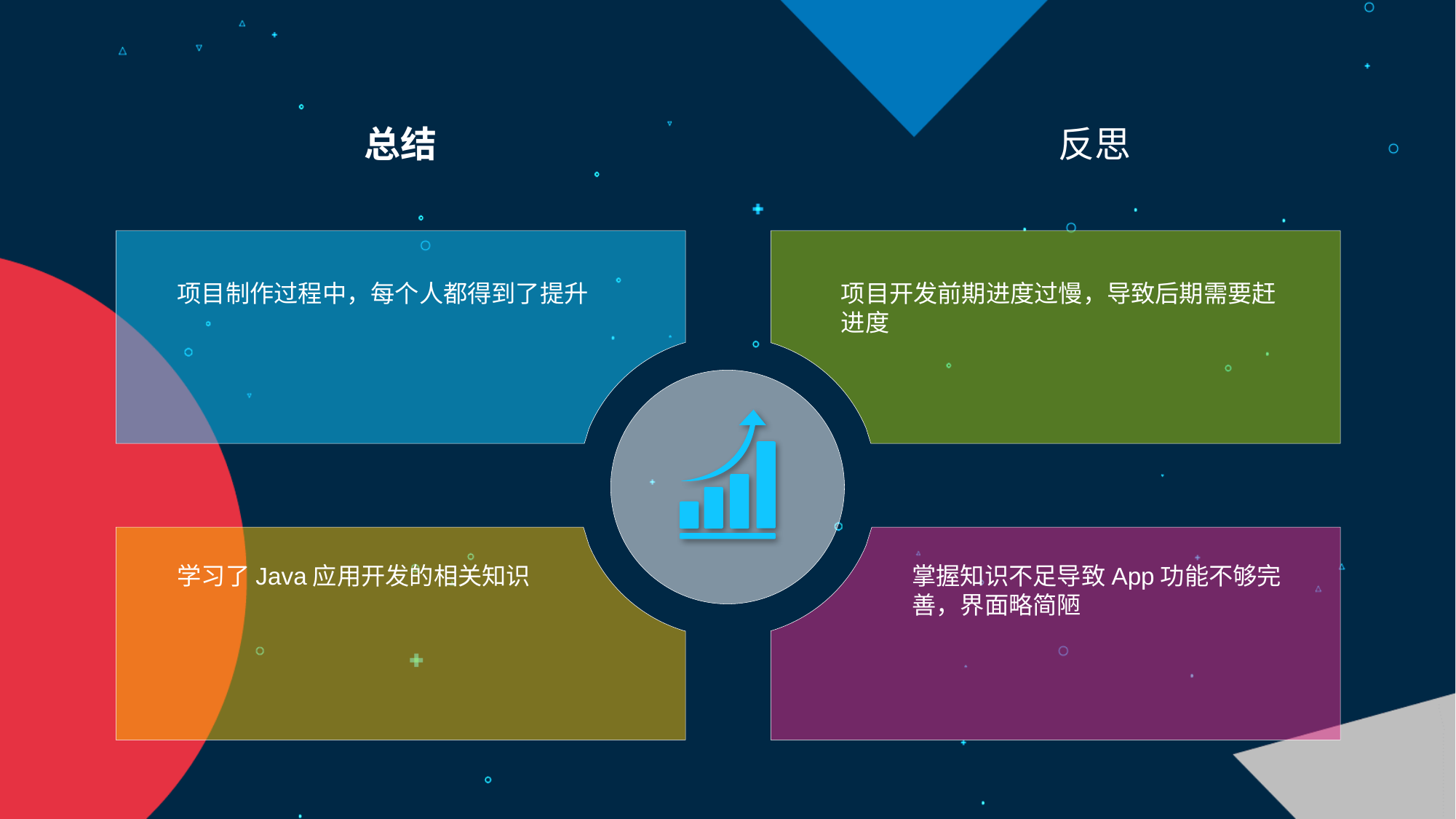

总结
反思

项目制作过程中，每个人都得到了提升
项目开发前期进度过慢，导致后期需要赶进度

学习了Java应用开发的相关知识
掌握知识不足导致App功能不够完善，界面略简陋